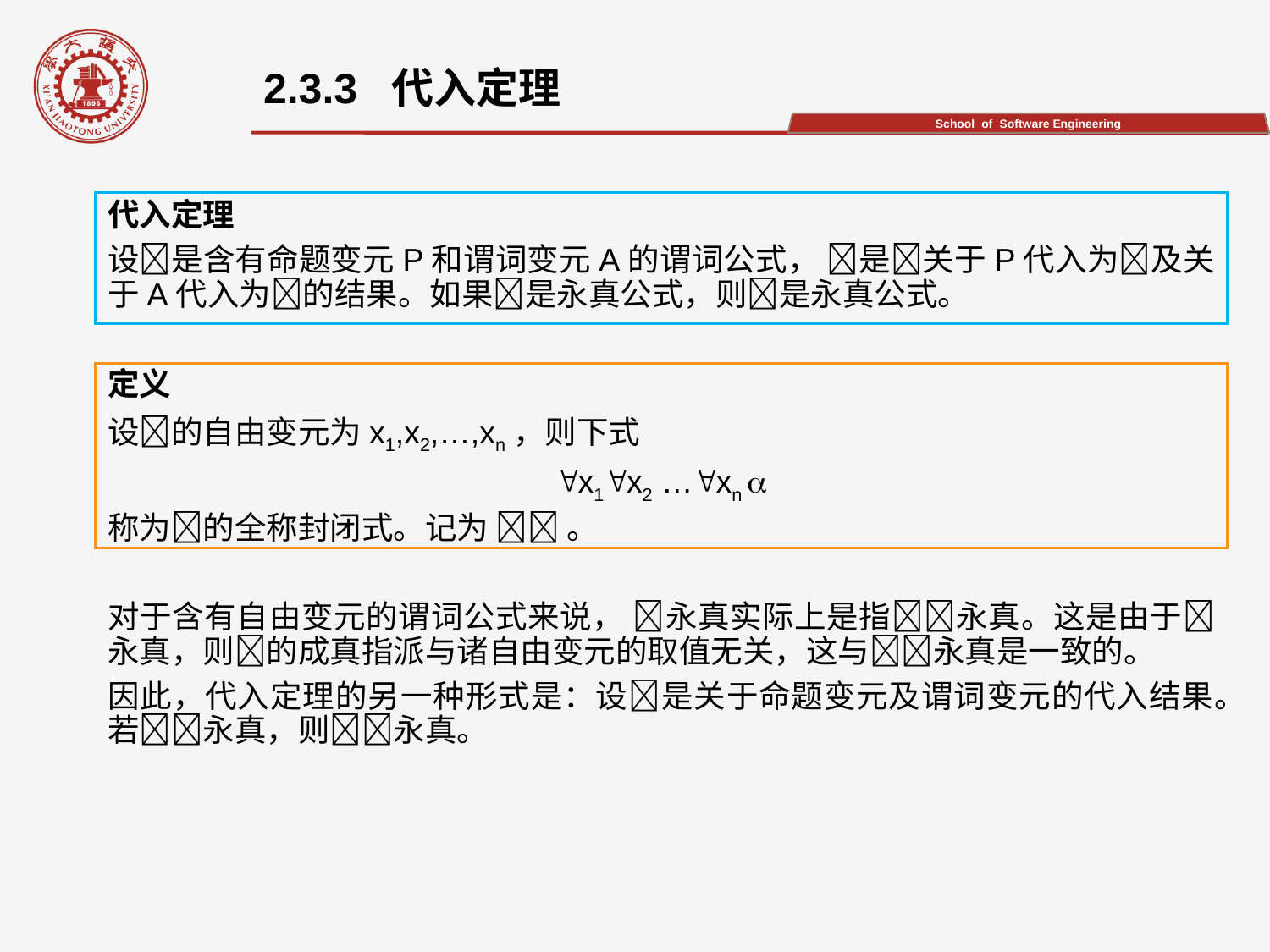

2.3.3  代入定理

代入定理
设α是含有命题变元P和谓词变元A的谓词公式， β是α关于P代入为δ及关于A代入为γ的结果。如果α是永真公式，则β是永真公式。

定义
设α的自由变元为x1,x2,…,xn，则下式
∀x1∀x2 …∀xn α
称为α的全称封闭式。记为 Δα 。

对于含有自由变元的谓词公式来说， α永真实际上是指Δα永真。这是由于α永真，则α的成真指派与诸自由变元的取值无关，这与Δα永真是一致的。
因此，代入定理的另一种形式是：设β是关于命题变元及谓词变元的代入结果。若Δα永真，则Δβ永真。